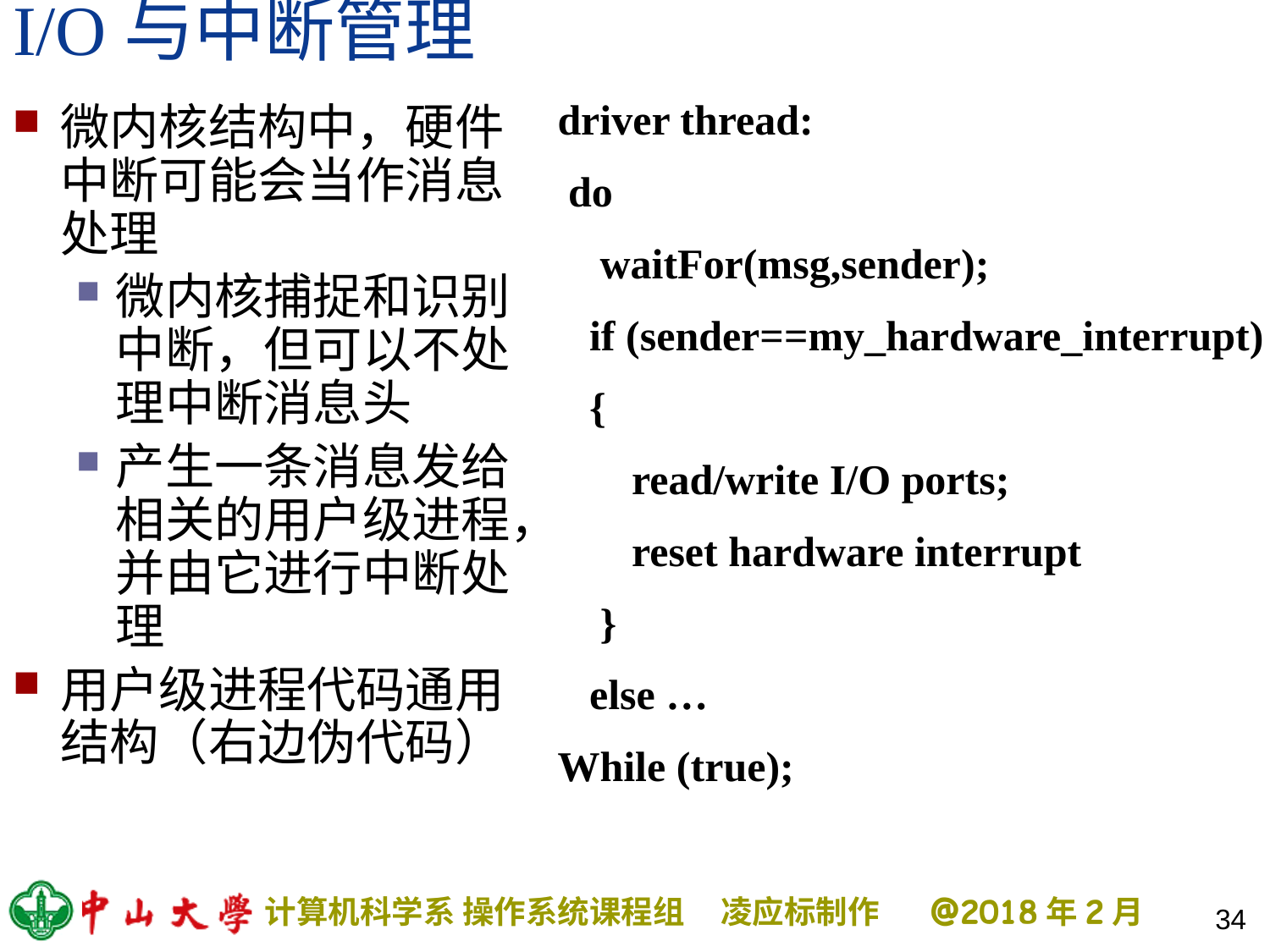

# I/O与中断管理
driver thread:
 do
    waitFor(msg,sender);
   if (sender==my_hardware_interrupt)
   {
       read/write I/O ports;
       reset hardware interrupt
    }
   else …
While (true);
微内核结构中，硬件中断可能会当作消息处理
微内核捕捉和识别中断，但可以不处理中断消息头
产生一条消息发给相关的用户级进程，并由它进行中断处理
用户级进程代码通用结构（右边伪代码）

34